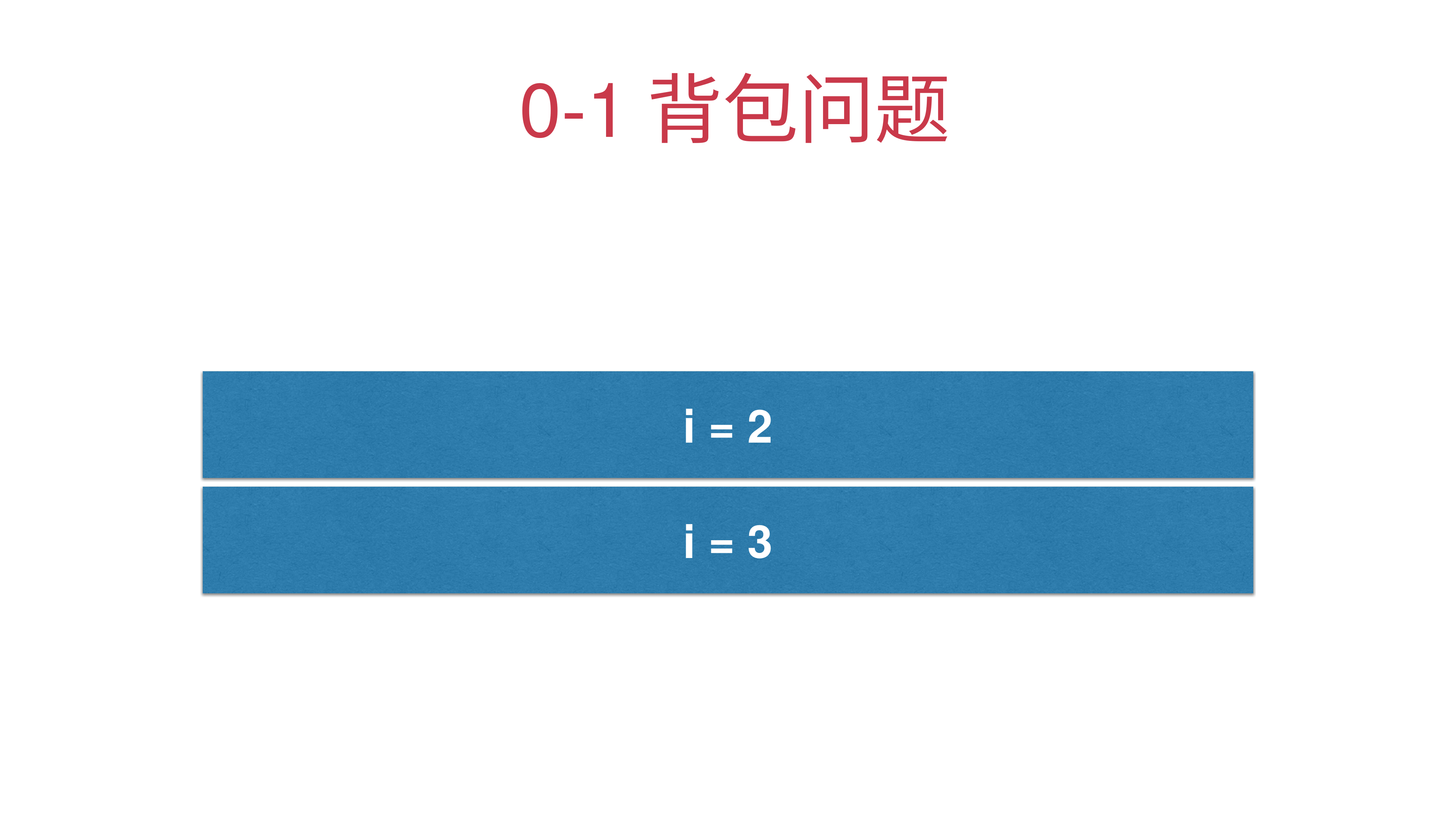

# 0-1背包问题
i = 2
i = 3